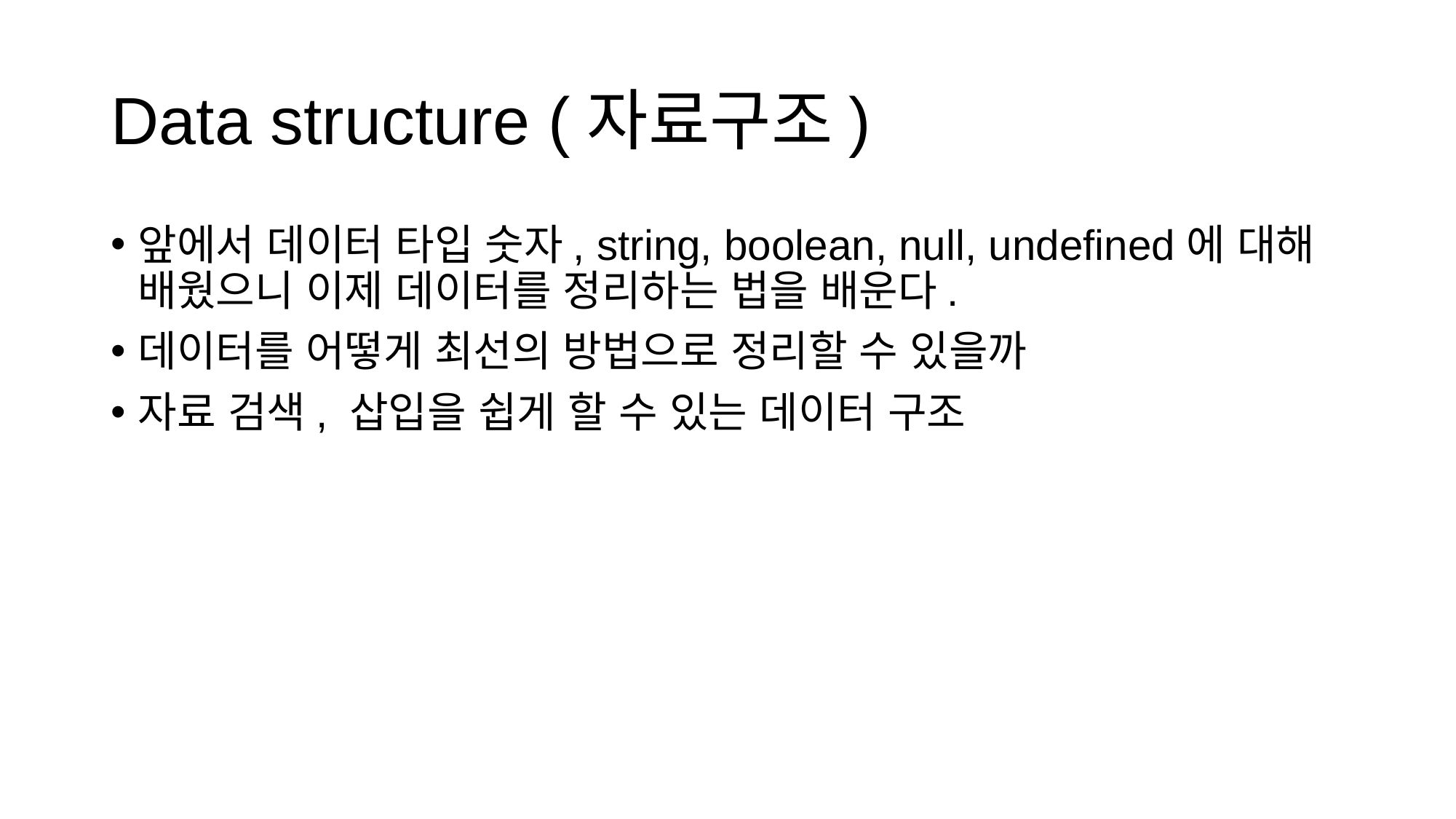

# Data structure (자료구조)
앞에서 데이터 타입 숫자, string, boolean, null, undefined에 대해 배웠으니 이제 데이터를 정리하는 법을 배운다.
데이터를 어떻게 최선의 방법으로 정리할 수 있을까
자료 검색, 삽입을 쉽게 할 수 있는 데이터 구조